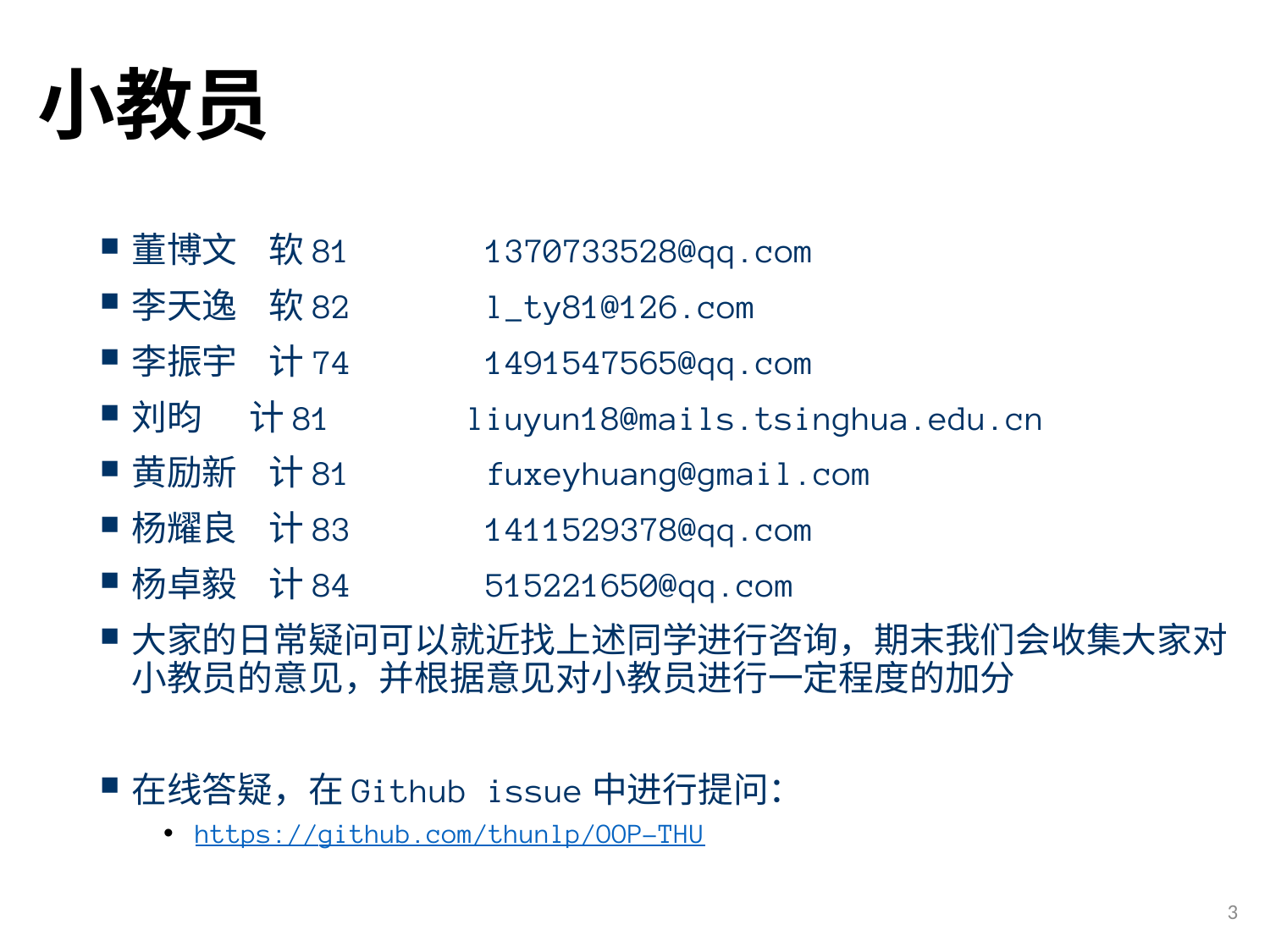

# 小教员
董博文    软81       1370733528@qq.com
李天逸    软82       l_ty81@126.com
李振宇    计74       1491547565@qq.com
刘昀      计81       liuyun18@mails.tsinghua.edu.cn
黄励新    计81       fuxeyhuang@gmail.com
杨耀良    计83       1411529378@qq.com
杨卓毅    计84       515221650@qq.com
大家的日常疑问可以就近找上述同学进行咨询，期末我们会收集大家对小教员的意见，并根据意见对小教员进行一定程度的加分

在线答疑，在Github issue中进行提问：
https://github.com/thunlp/OOP-THU
3